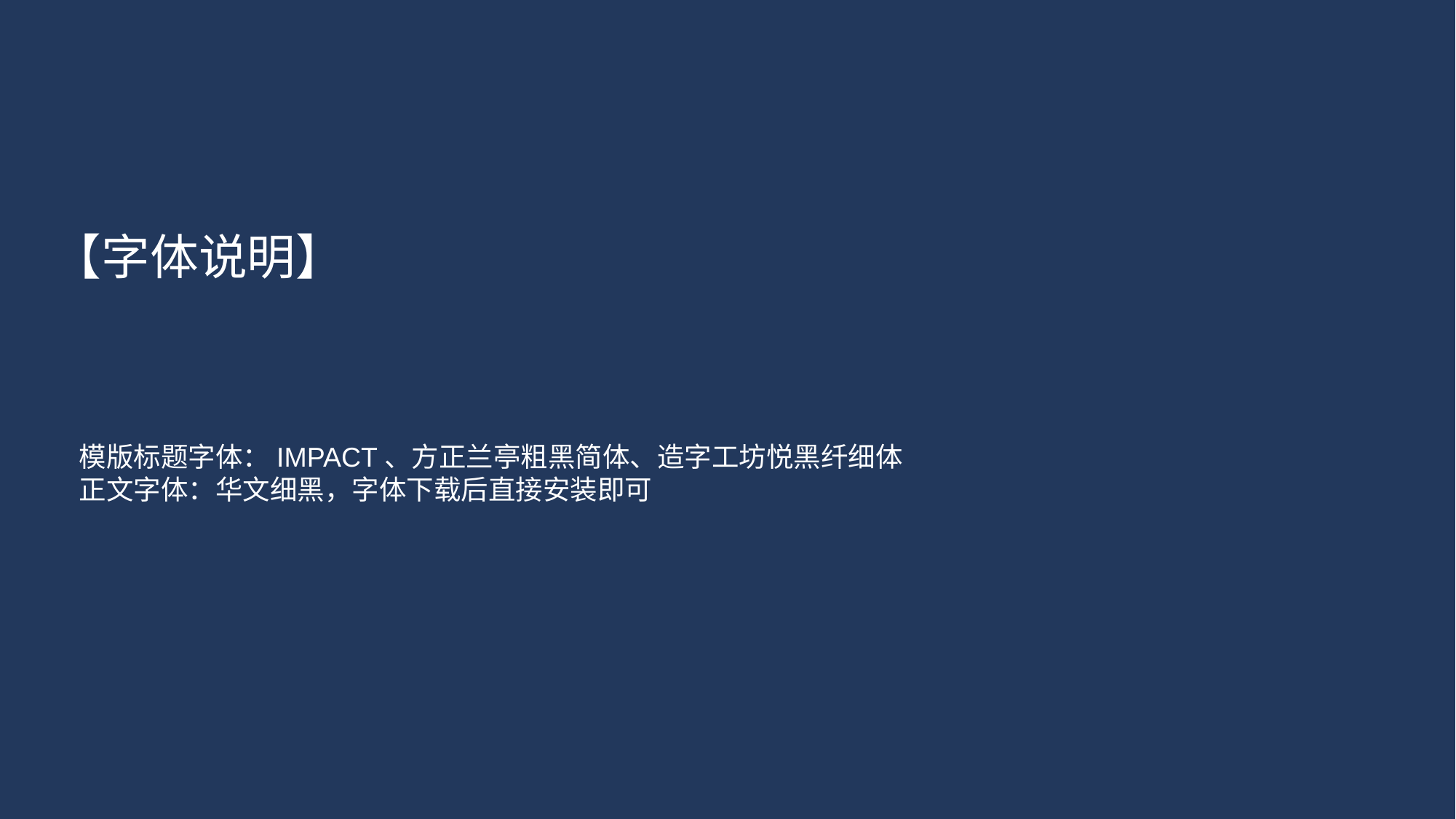

【字体说明】
模版标题字体：IMPACT、方正兰亭粗黑简体、造字工坊悦黑纤细体
正文字体：华文细黑，字体下载后直接安装即可